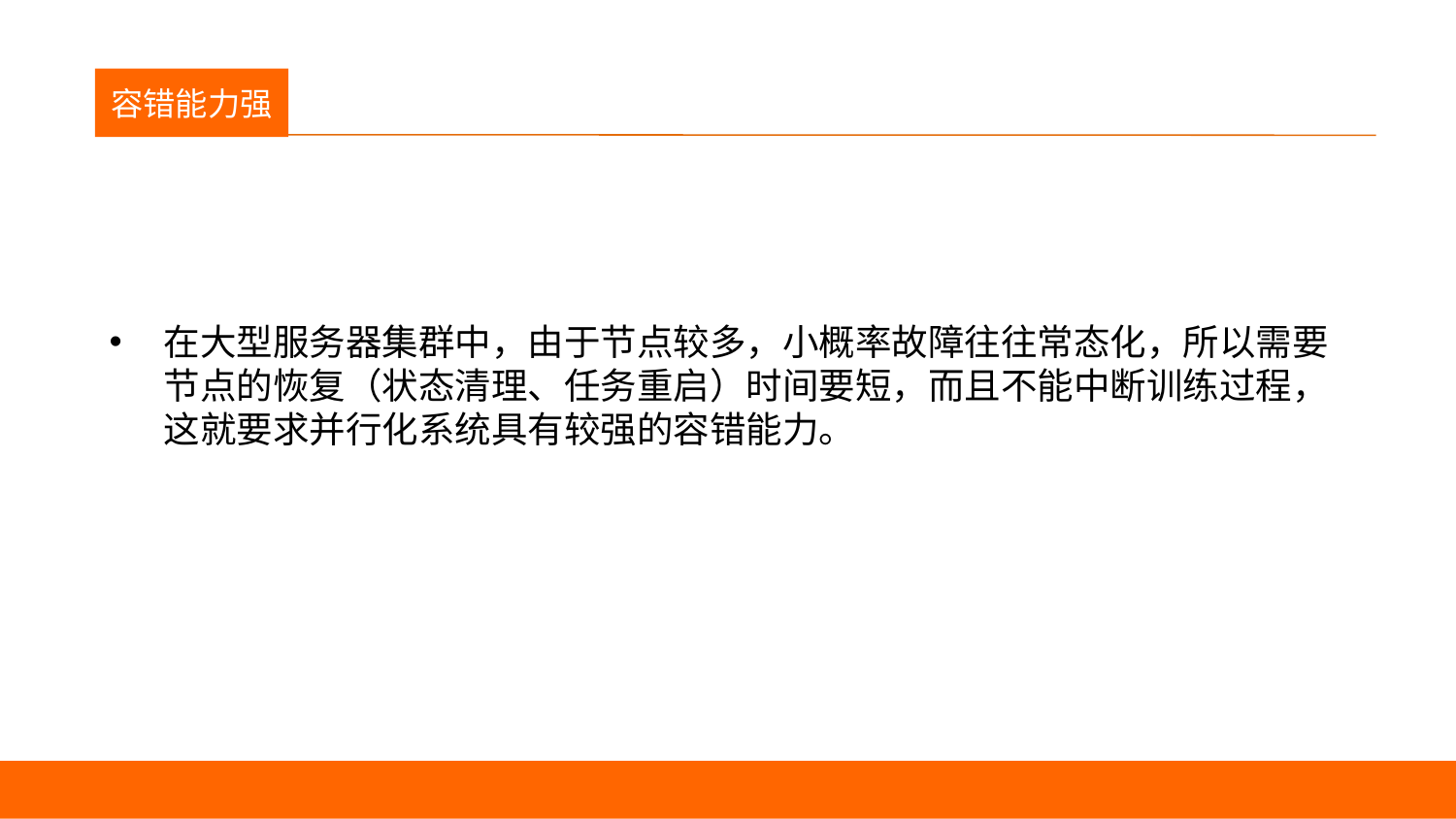

议程
容错能力强

在大型服务器集群中，由于节点较多，小概率故障往往常态化，所以需要节点的恢复（状态清理、任务重启）时间要短，而且不能中断训练过程，这就要求并行化系统具有较强的容错能力。